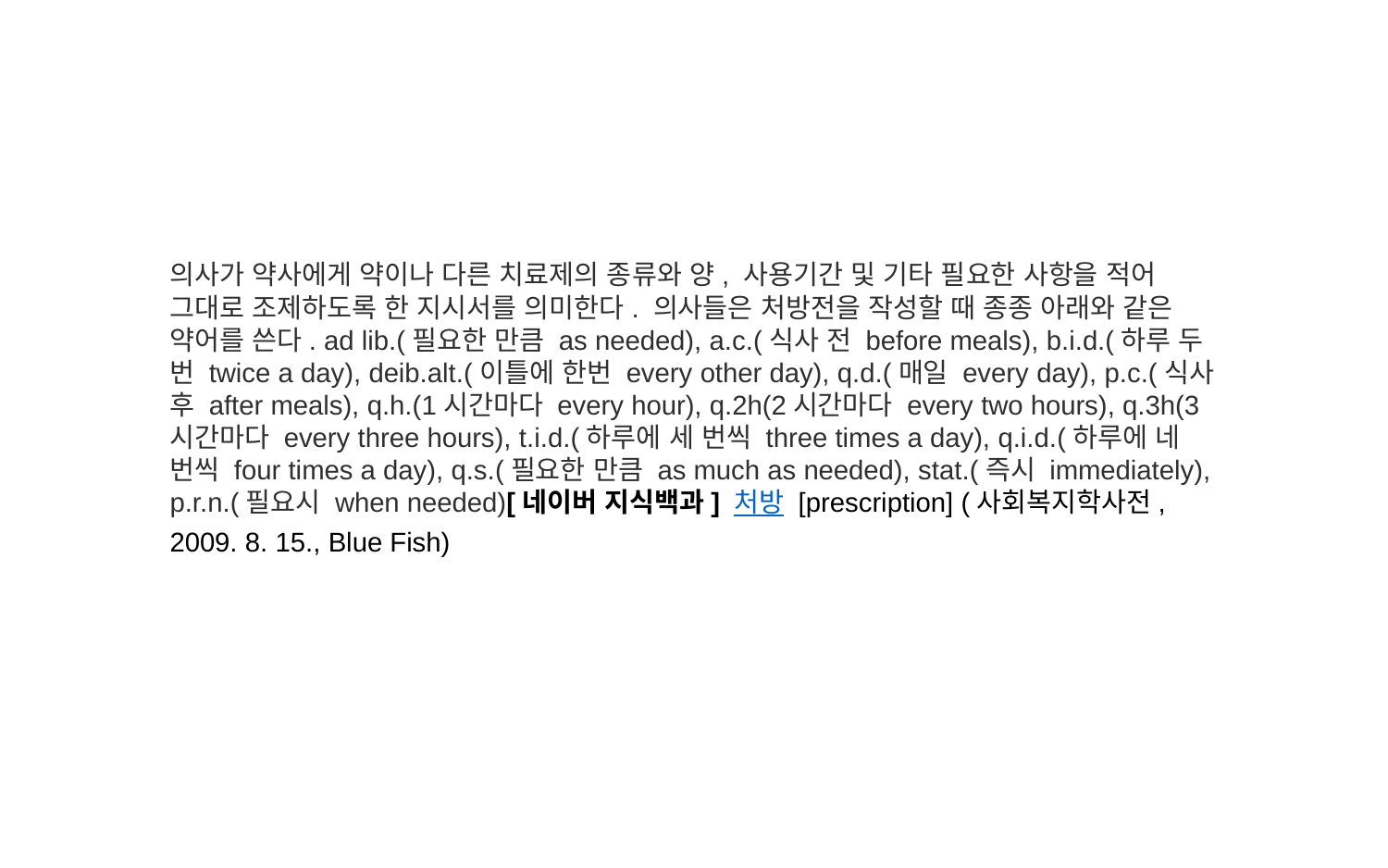

의사가 약사에게 약이나 다른 치료제의 종류와 양, 사용기간 및 기타 필요한 사항을 적어 그대로 조제하도록 한 지시서를 의미한다. 의사들은 처방전을 작성할 때 종종 아래와 같은 약어를 쓴다. ad lib.(필요한 만큼 as needed), a.c.(식사 전 before meals), b.i.d.(하루 두 번 twice a day), deib.alt.(이틀에 한번 every other day), q.d.(매일 every day), p.c.(식사 후 after meals), q.h.(1시간마다 every hour), q.2h(2시간마다 every two hours), q.3h(3시간마다 every three hours), t.i.d.(하루에 세 번씩 three times a day), q.i.d.(하루에 네 번씩 four times a day), q.s.(필요한 만큼 as much as needed), stat.(즉시 immediately), p.r.n.(필요시 when needed)[네이버 지식백과] 처방 [prescription] (사회복지학사전, 2009. 8. 15., Blue Fish)